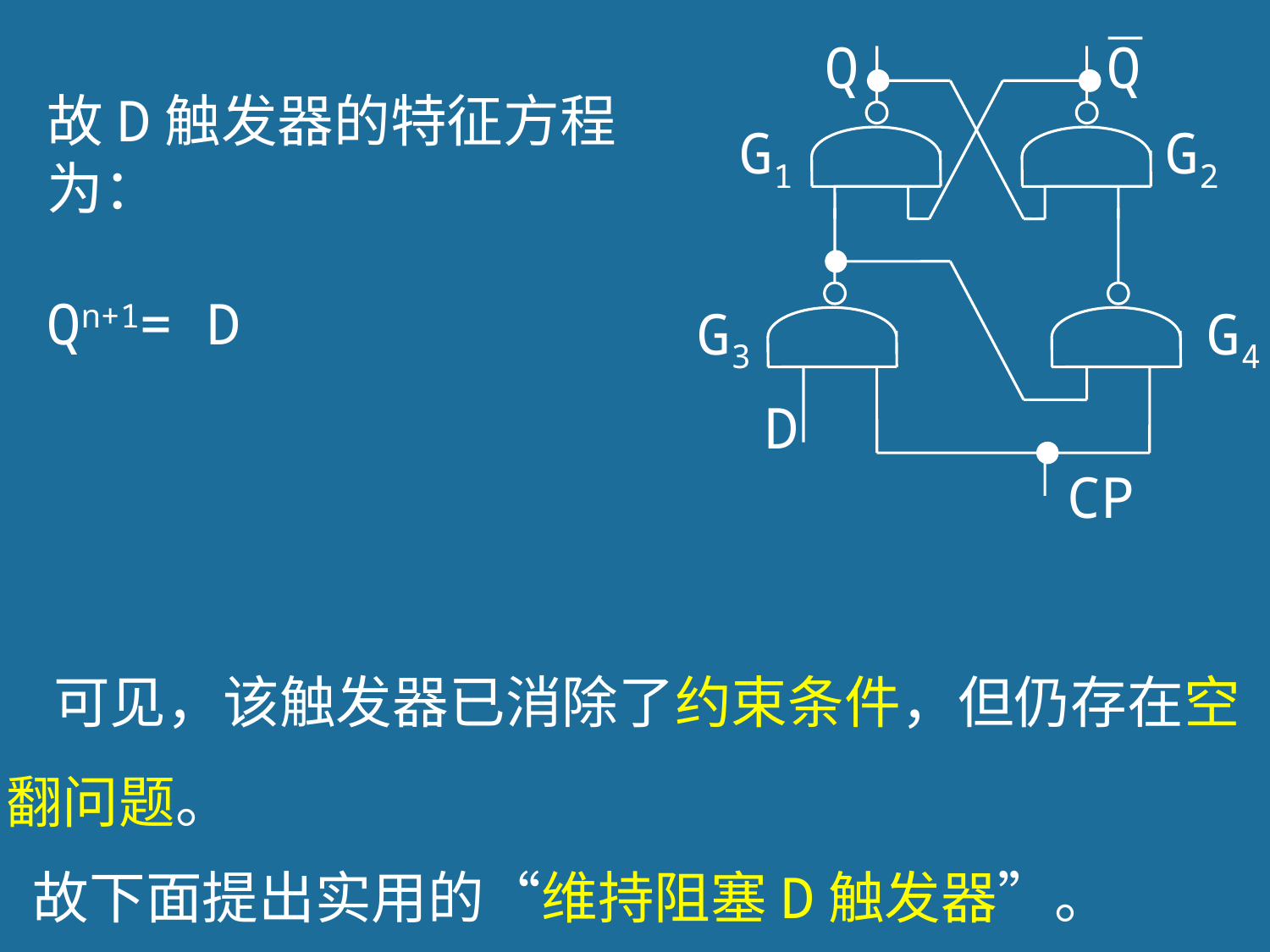

Q
Q

故D触发器的特征方程为：

Qn+1= D

G1
G2

G3
G4

D

CP
可见，该触发器已消除了约束条件，但仍存在空
翻问题。
故下面提出实用的“维持阻塞D触发器”。
80